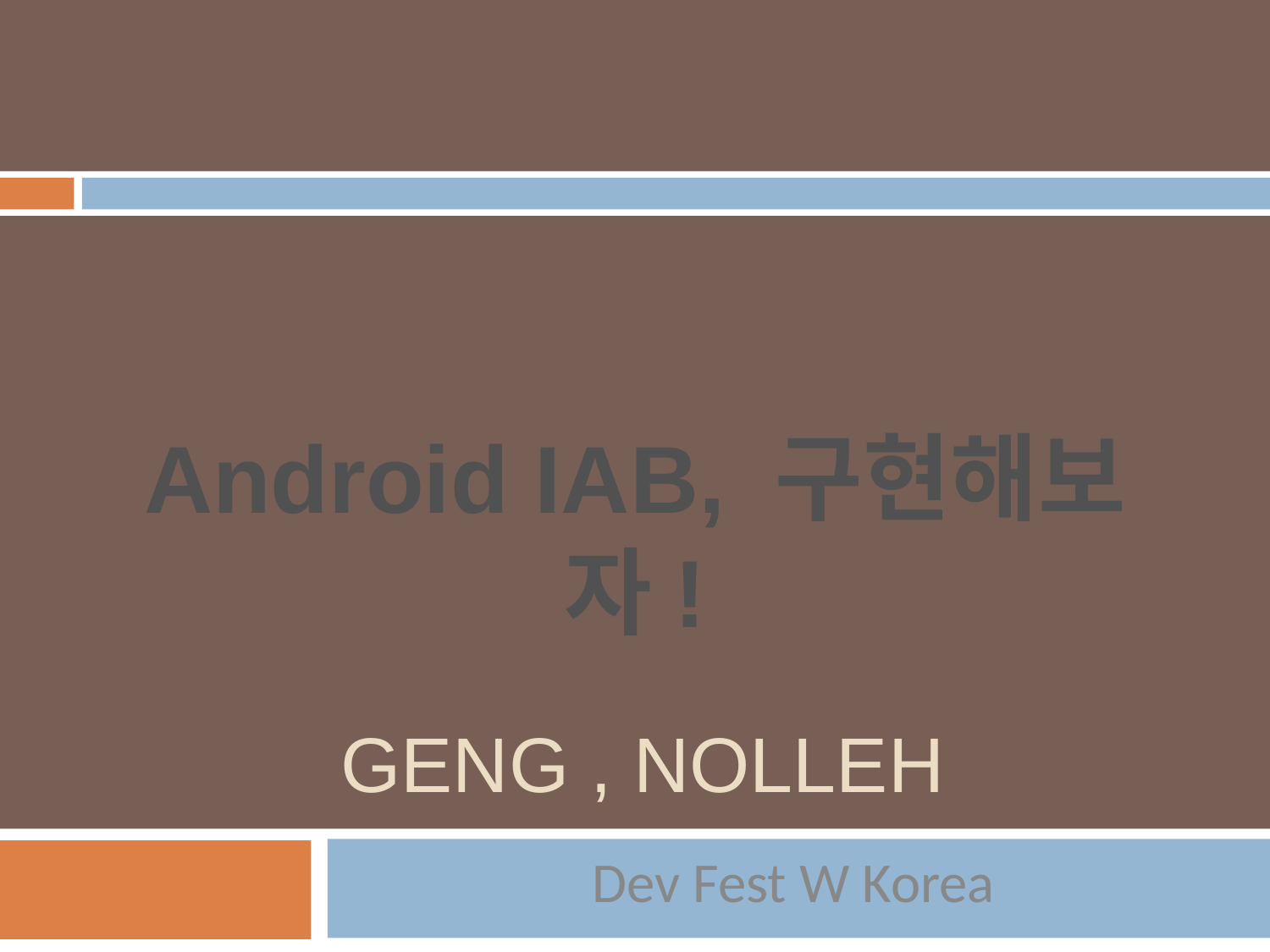

Android IAB, 구현해보자!
# GENG , NOLLEH
Dev Fest W Korea